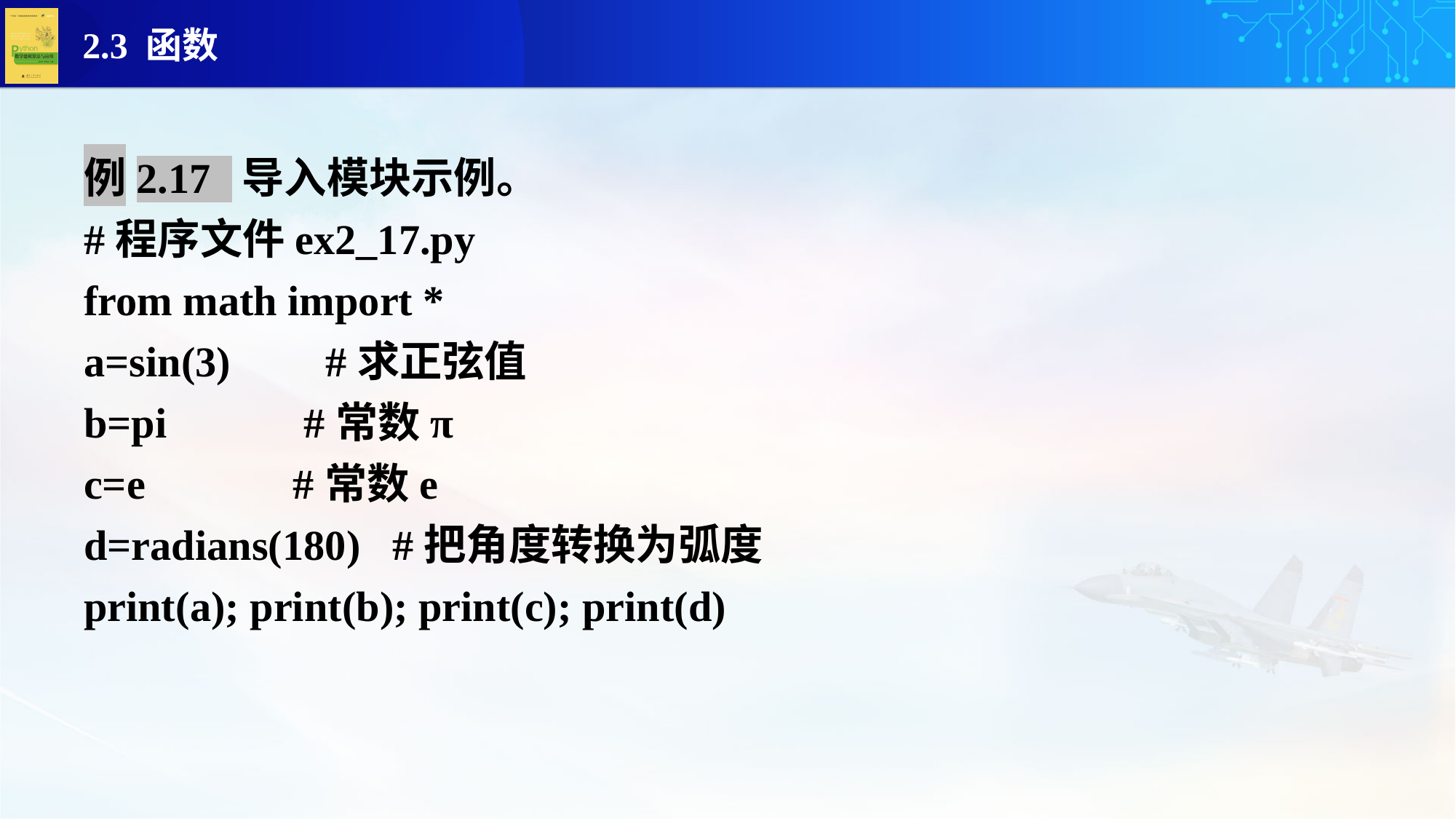

例2.17  导入模块示例。
#程序文件ex2_17.py
from math import *
a=sin(3)         #求正弦值
b=pi             #常数π
c=e              #常数e
d=radians(180)   #把角度转换为弧度
print(a); print(b); print(c); print(d)